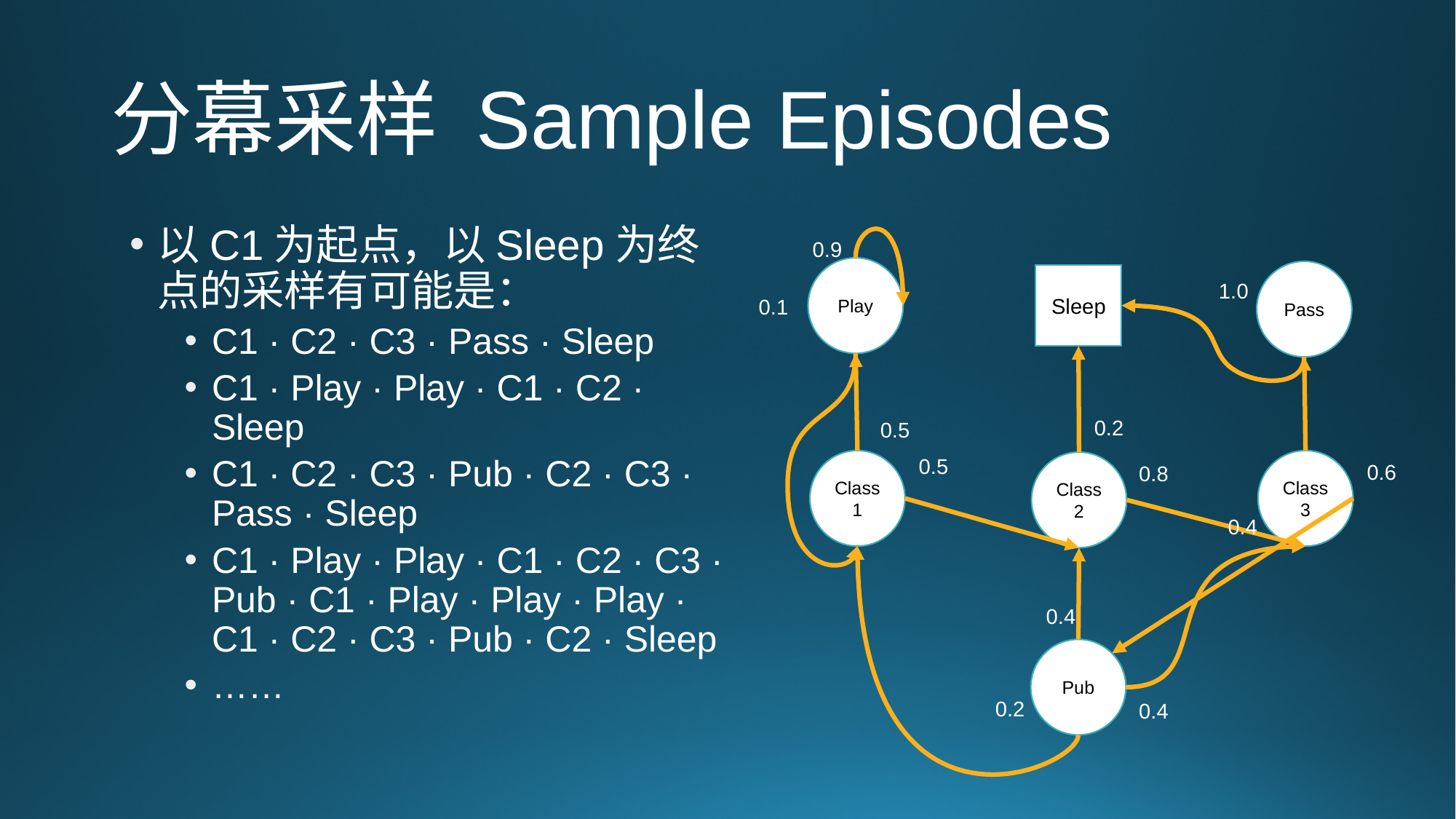

# 分幕采样 Sample Episodes
以C1为起点，以Sleep为终点的采样有可能是：
C1 · C2 · C3 · Pass · Sleep
C1 · Play · Play · C1 · C2 · Sleep
C1 · C2 · C3 · Pub · C2 · C3 · Pass · Sleep
C1 · Play · Play · C1 · C2 · C3 · Pub · C1 · Play · Play · Play · C1 · C2 · C3 · Pub · C2 · Sleep
……
0.9
Play
Pass
Sleep
1.0
0.1
0.2
0.5
0.5
Class 1
Class 3
Class 2
0.6
0.8
0.4
0.4
Pub
0.2
0.4